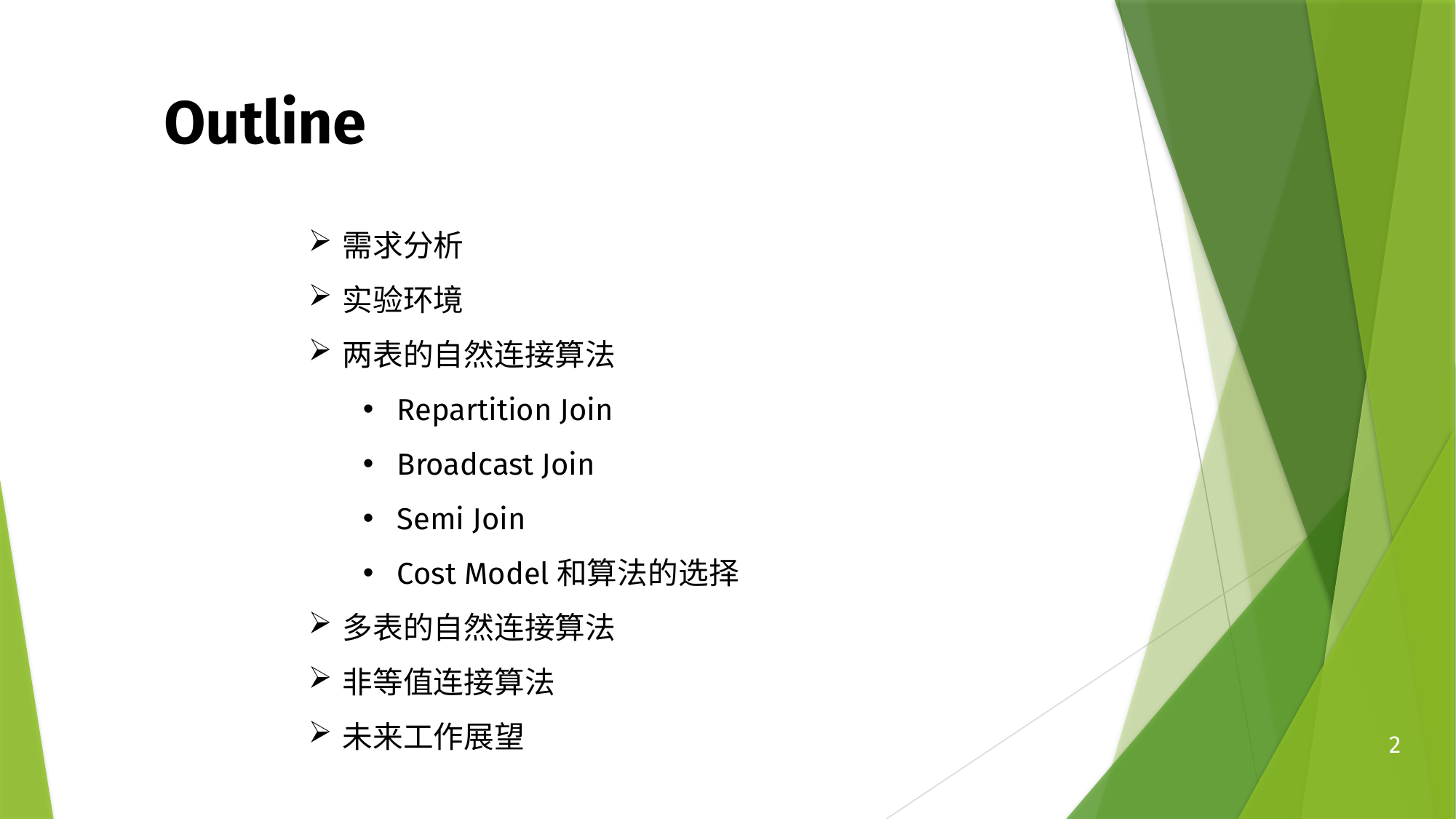

Outline
需求分析
实验环境
两表的自然连接算法
Repartition Join
Broadcast Join
Semi Join
Cost Model和算法的选择
多表的自然连接算法
非等值连接算法
未来工作展望
2